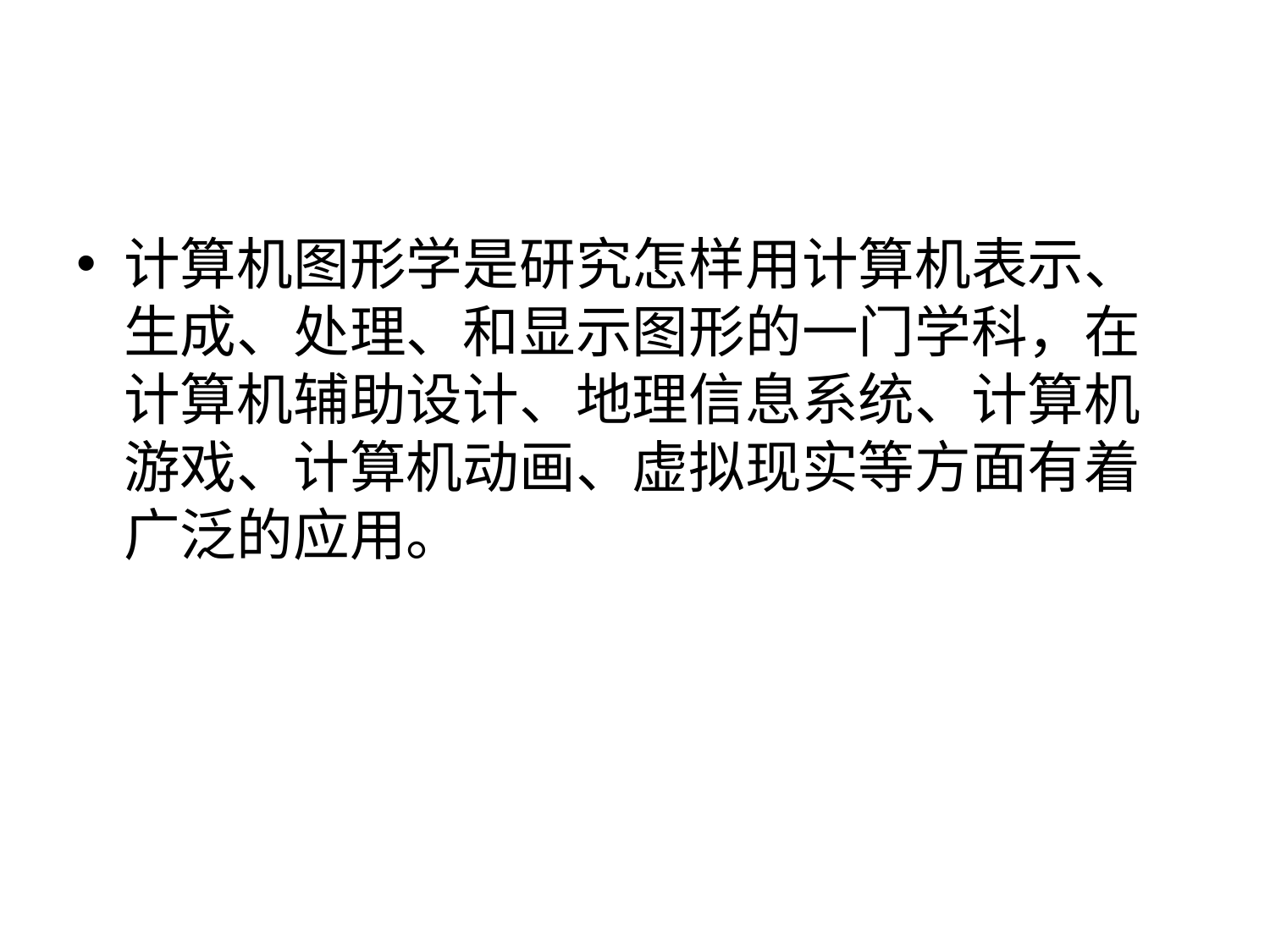

#
计算机图形学是研究怎样用计算机表示、生成、处理、和显示图形的一门学科，在计算机辅助设计、地理信息系统、计算机游戏、计算机动画、虚拟现实等方面有着广泛的应用。